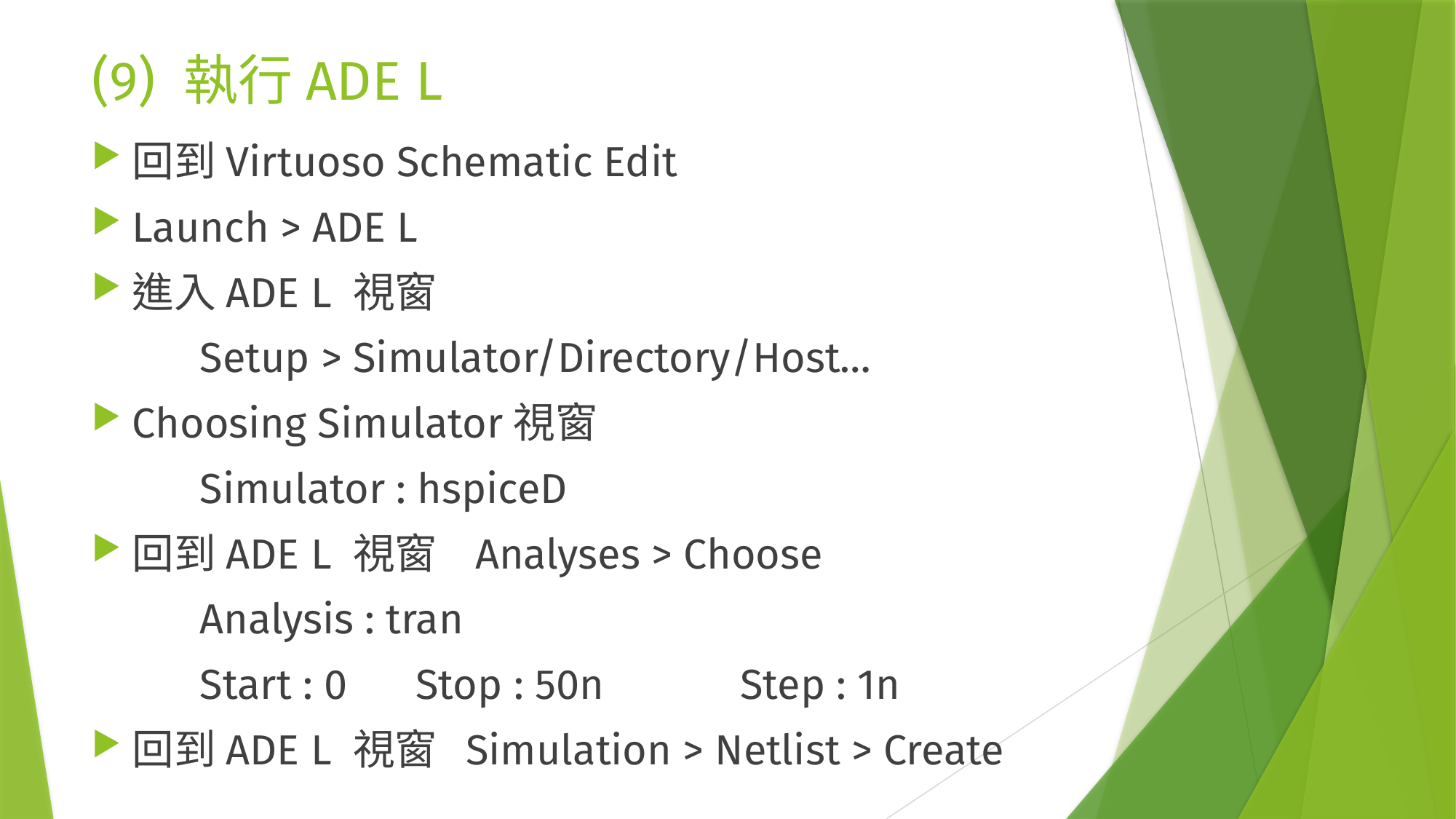

# (9) 執行ADE L
回到Virtuoso Schematic Edit
Launch > ADE L
進入ADE L 視窗
	Setup > Simulator/Directory/Host…
Choosing Simulator視窗
	Simulator : hspiceD
回到ADE L 視窗   Analyses > Choose
	Analysis : tran
	Start : 0			Stop : 50n		Step : 1n
回到ADE L 視窗  Simulation > Netlist > Create